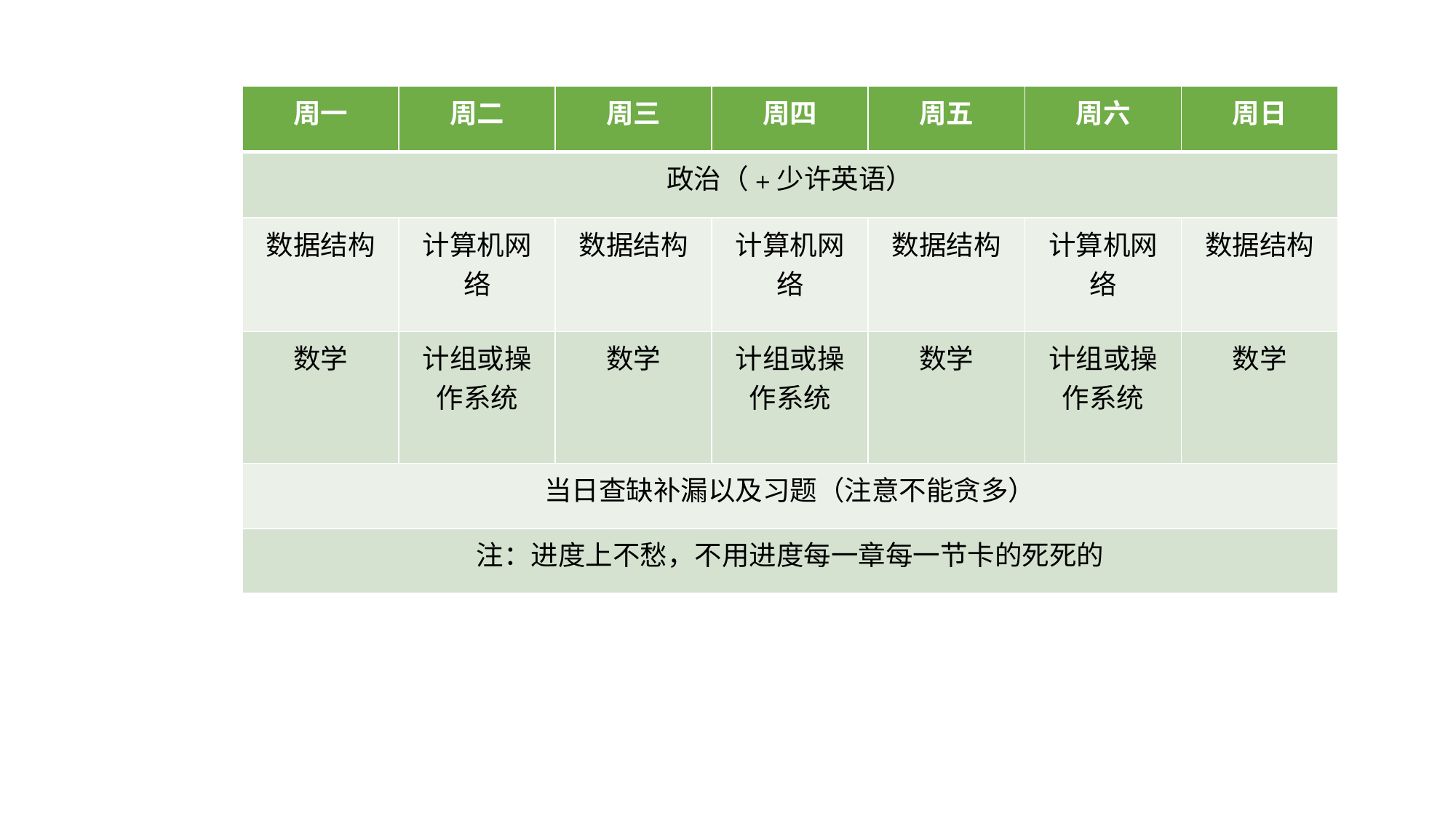

| 周一 | 周二 | 周三 | 周四 | 周五 | 周六 | 周日 |
| --- | --- | --- | --- | --- | --- | --- |
| 政治（+少许英语） |  |  |  |  |  |  |
| 数据结构 | 计算机网络 | 数据结构 | 计算机网络 | 数据结构 | 计算机网络 | 数据结构 |
| 数学 | 计组或操作系统 | 数学 | 计组或操作系统 | 数学 | 计组或操作系统 | 数学 |
| 当日查缺补漏以及习题（注意不能贪多） |  |  |  |  |  |  |
| 注：进度上不愁，不用进度每一章每一节卡的死死的 |  |  |  |  |  |  |